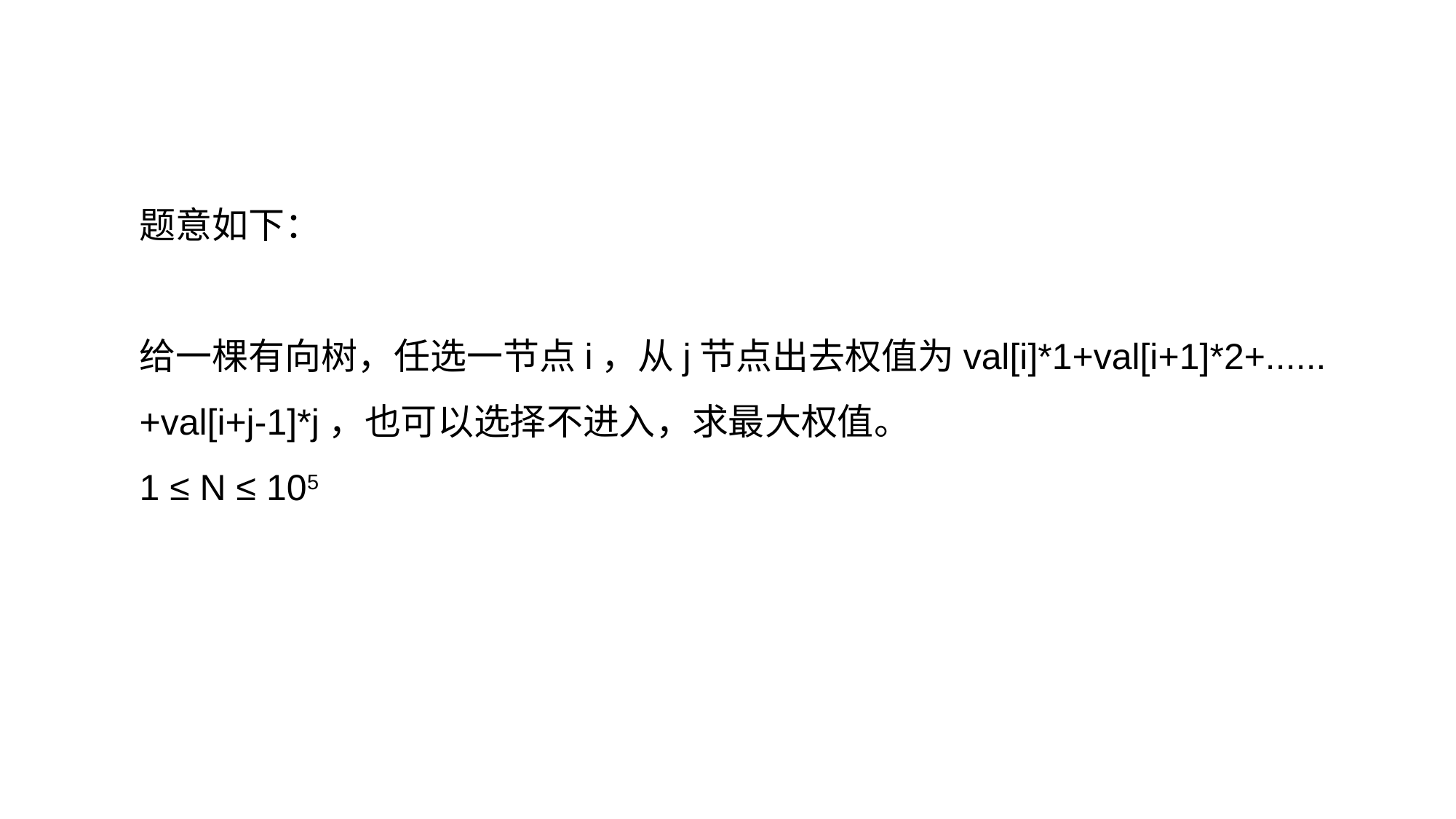

题意如下：

给一棵有向树，任选一节点i，从j节点出去权值为val[i]*1+val[i+1]*2+......+val[i+j-1]*j，也可以选择不进入，求最大权值。
1 ≤ N ≤ 105